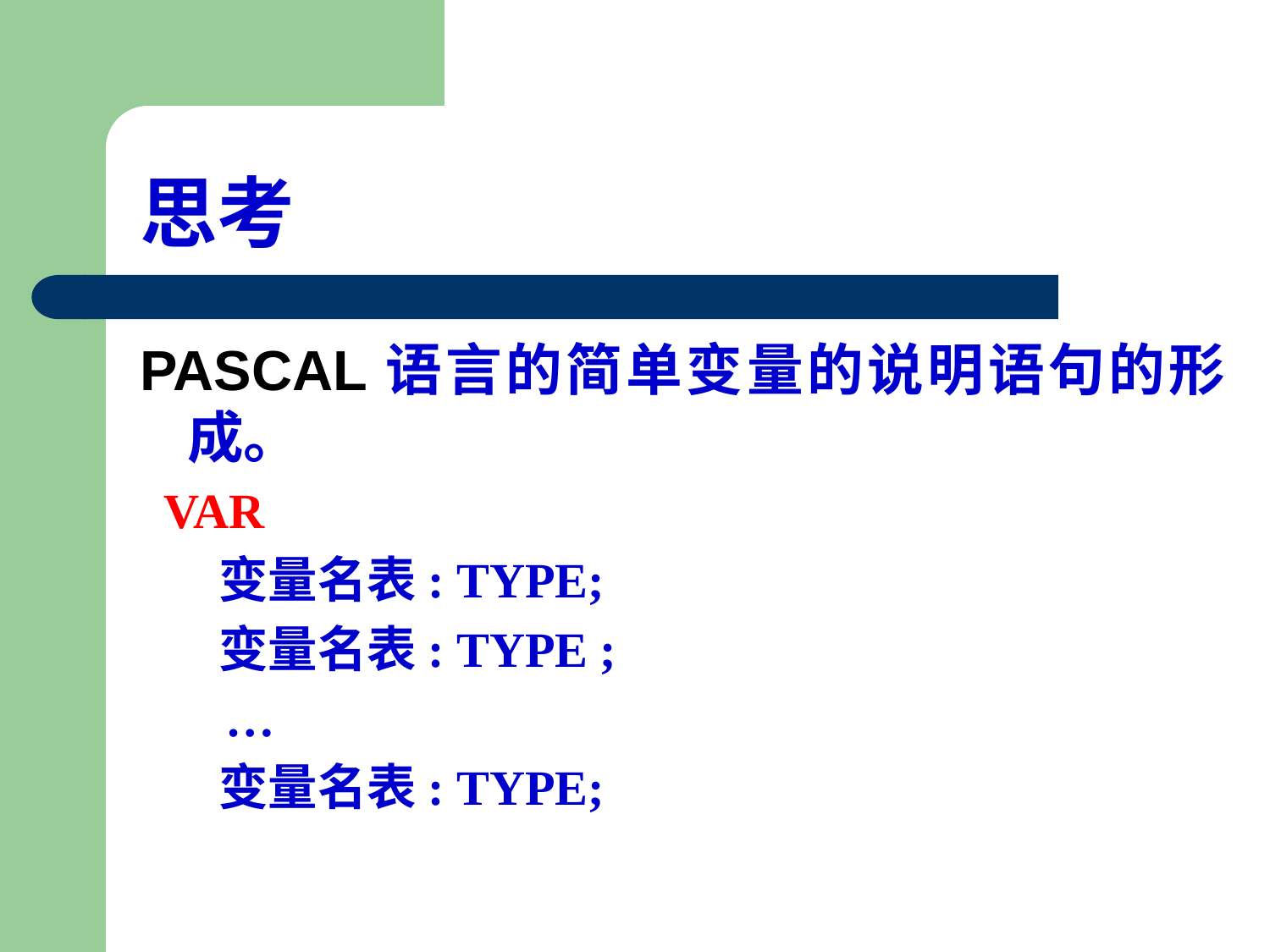

# 思考
PASCAL语言的简单变量的说明语句的形成。
  VAR
      变量名表: TYPE;
      变量名表: TYPE ;
       …
      变量名表: TYPE;